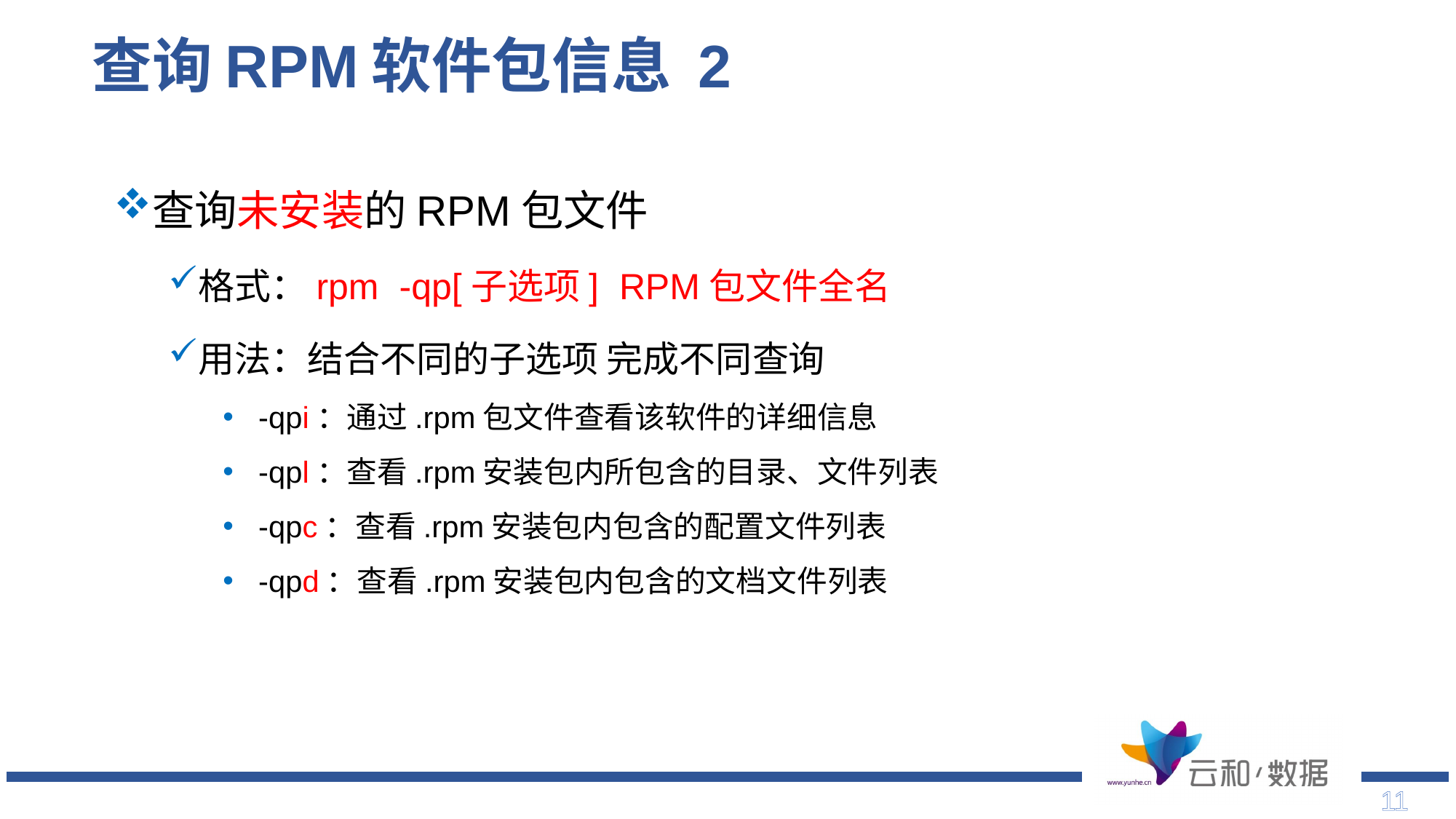

# 查询RPM软件包信息 2
查询未安装的RPM包文件
格式：rpm  -qp[子选项]  RPM包文件全名
用法：结合不同的子选项 完成不同查询
 -qpi：通过.rpm包文件查看该软件的详细信息
 -qpl：查看.rpm安装包内所包含的目录、文件列表
 -qpc：查看.rpm安装包内包含的配置文件列表
 -qpd：查看.rpm安装包内包含的文档文件列表